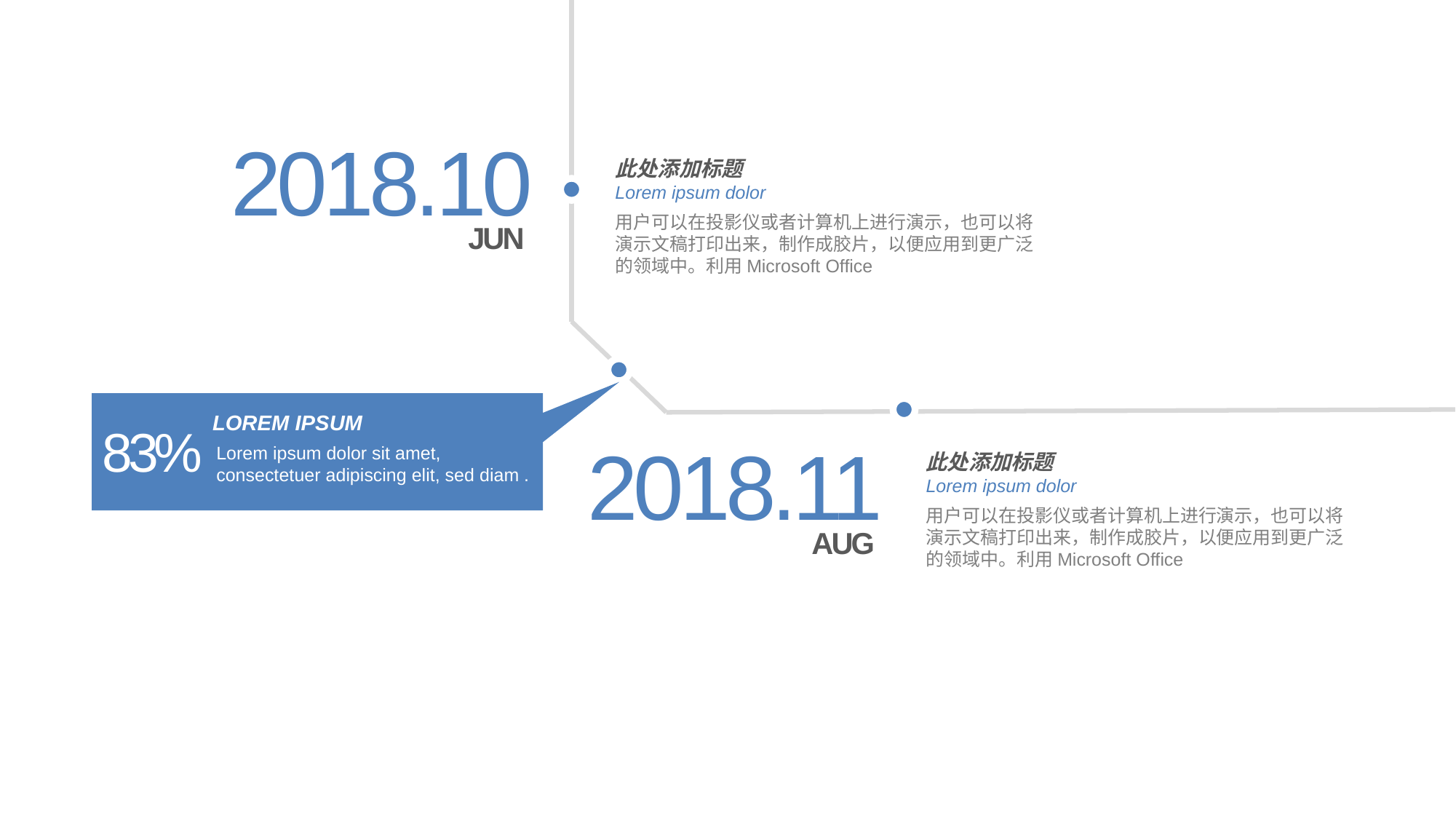

2018.10
JUN
此处添加标题
Lorem ipsum dolor
用户可以在投影仪或者计算机上进行演示，也可以将演示文稿打印出来，制作成胶片，以便应用到更广泛的领域中。利用Microsoft Office

LOREM IPSUM
83%
Lorem ipsum dolor sit amet, consectetuer adipiscing elit, sed diam .

此处添加标题
Lorem ipsum dolor
用户可以在投影仪或者计算机上进行演示，也可以将演示文稿打印出来，制作成胶片，以便应用到更广泛的领域中。利用Microsoft Office
2018.11

AUG